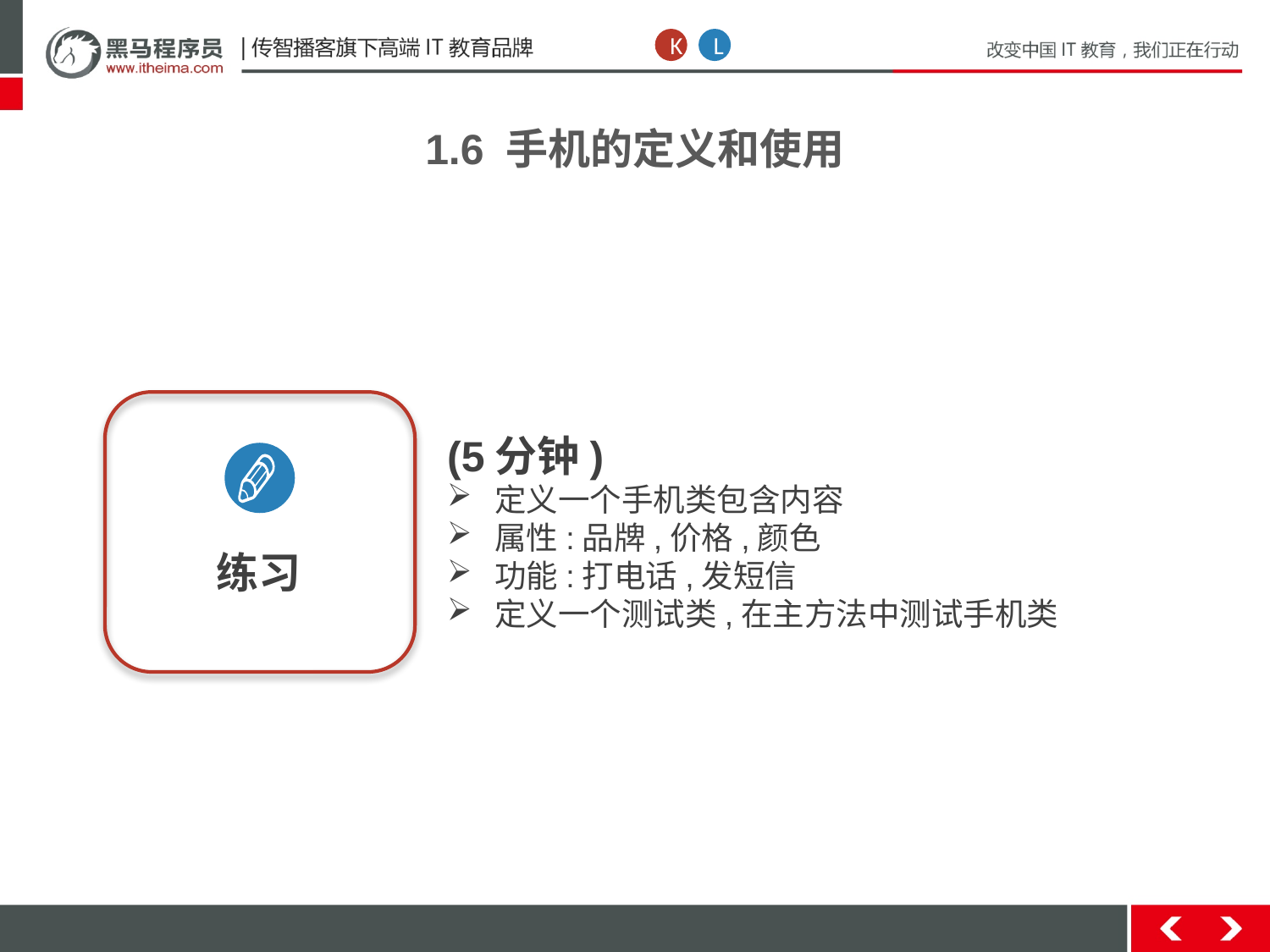

K
L
1.6 手机的定义和使用

练习
(5分钟)
定义一个手机类包含内容
属性:品牌,价格,颜色
功能:打电话,发短信
定义一个测试类,在主方法中测试手机类